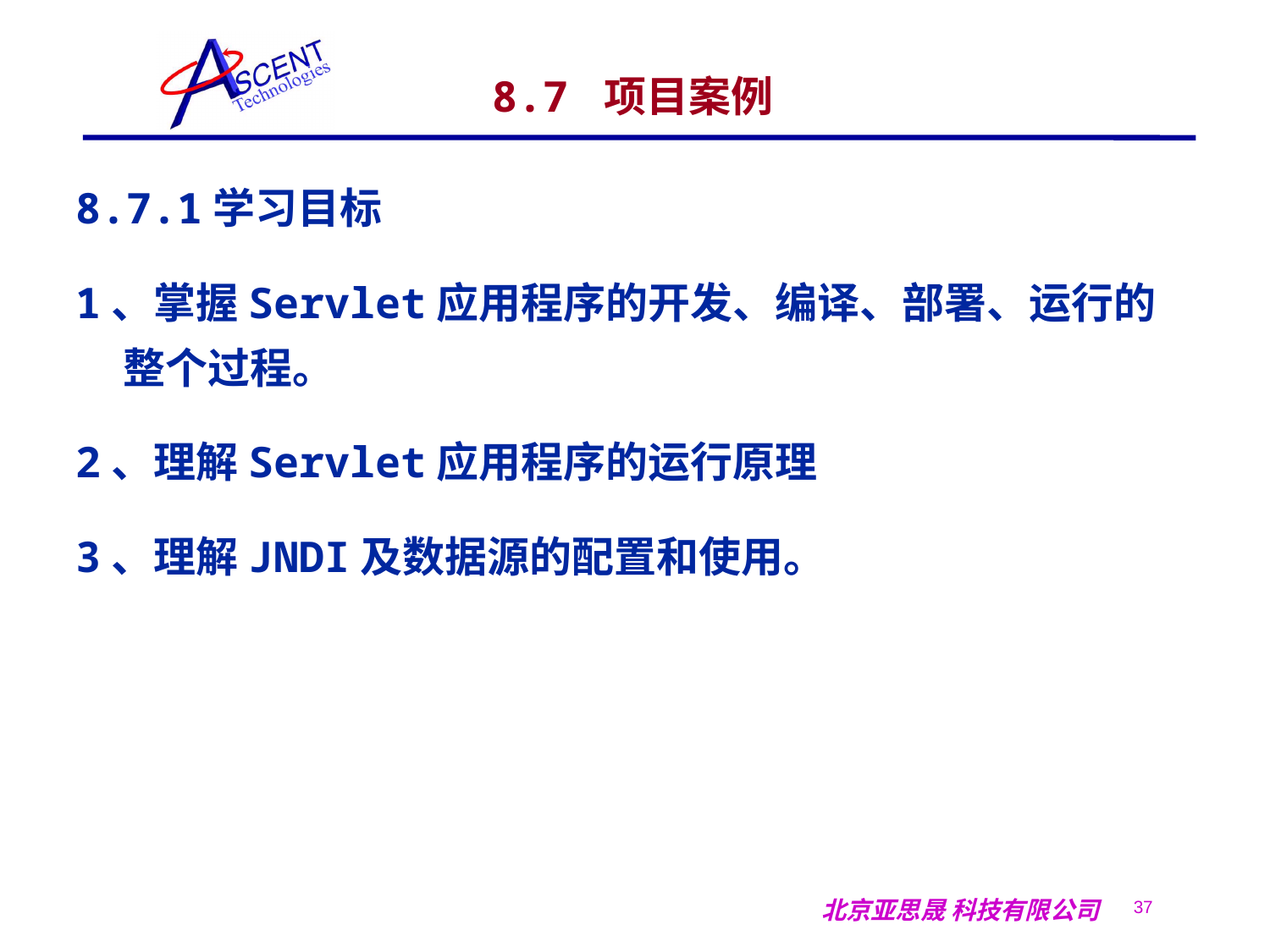

# 8.7 项目案例
8.7.1学习目标
1、掌握Servlet应用程序的开发、编译、部署、运行的整个过程。
2、理解Servlet应用程序的运行原理
3、理解JNDI及数据源的配置和使用。